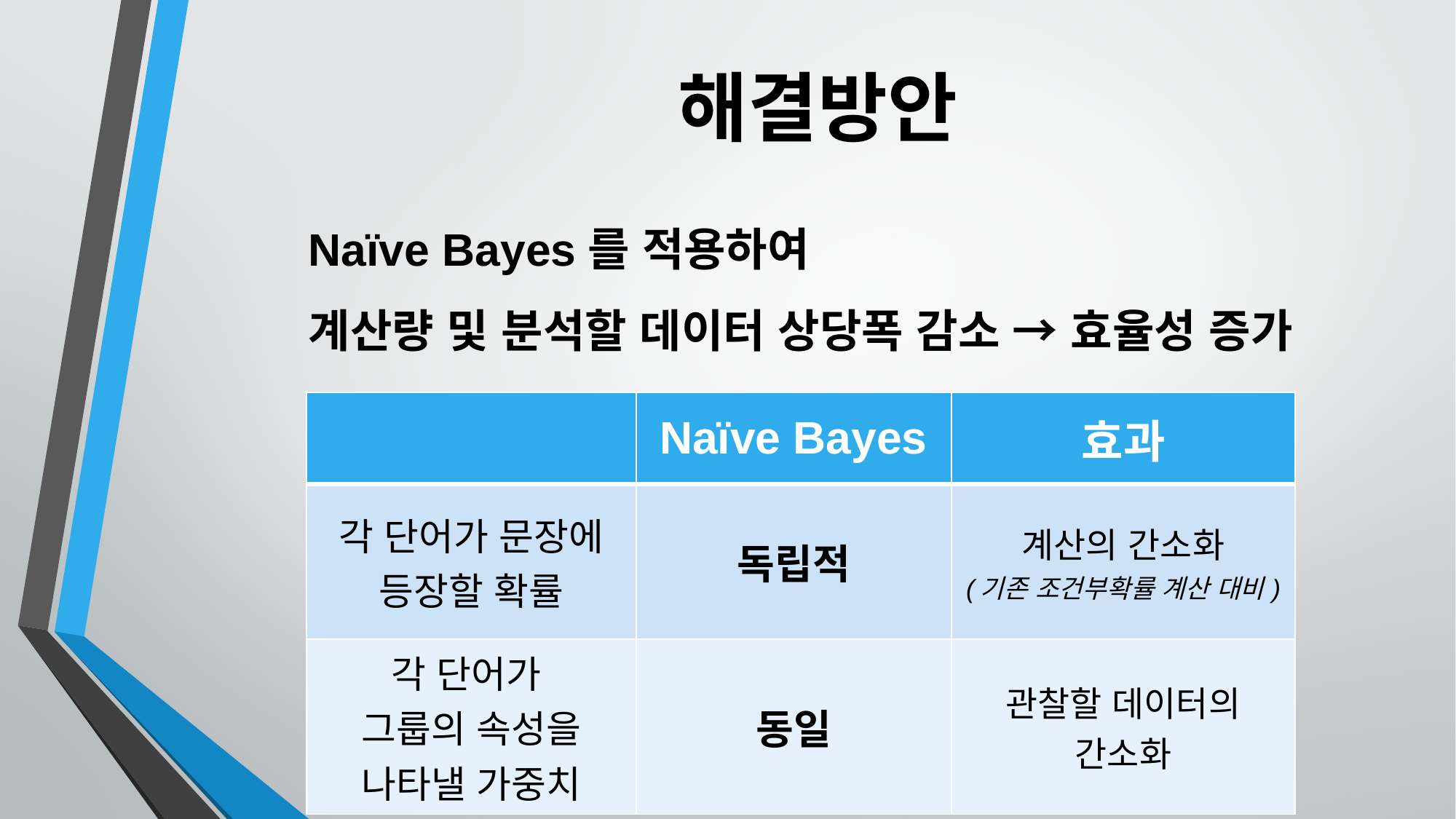

# 해결방안
Naïve Bayes를 적용하여
계산량 및 분석할 데이터 상당폭 감소 → 효율성 증가
|  | Naïve Bayes | 효과 |
| --- | --- | --- |
| 각 단어가 문장에 등장할 확률 | 독립적 | 계산의 간소화 (기존 조건부확률 계산 대비) |
| 각 단어가 그룹의 속성을 나타낼 가중치 | 동일 | 관찰할 데이터의 간소화 |